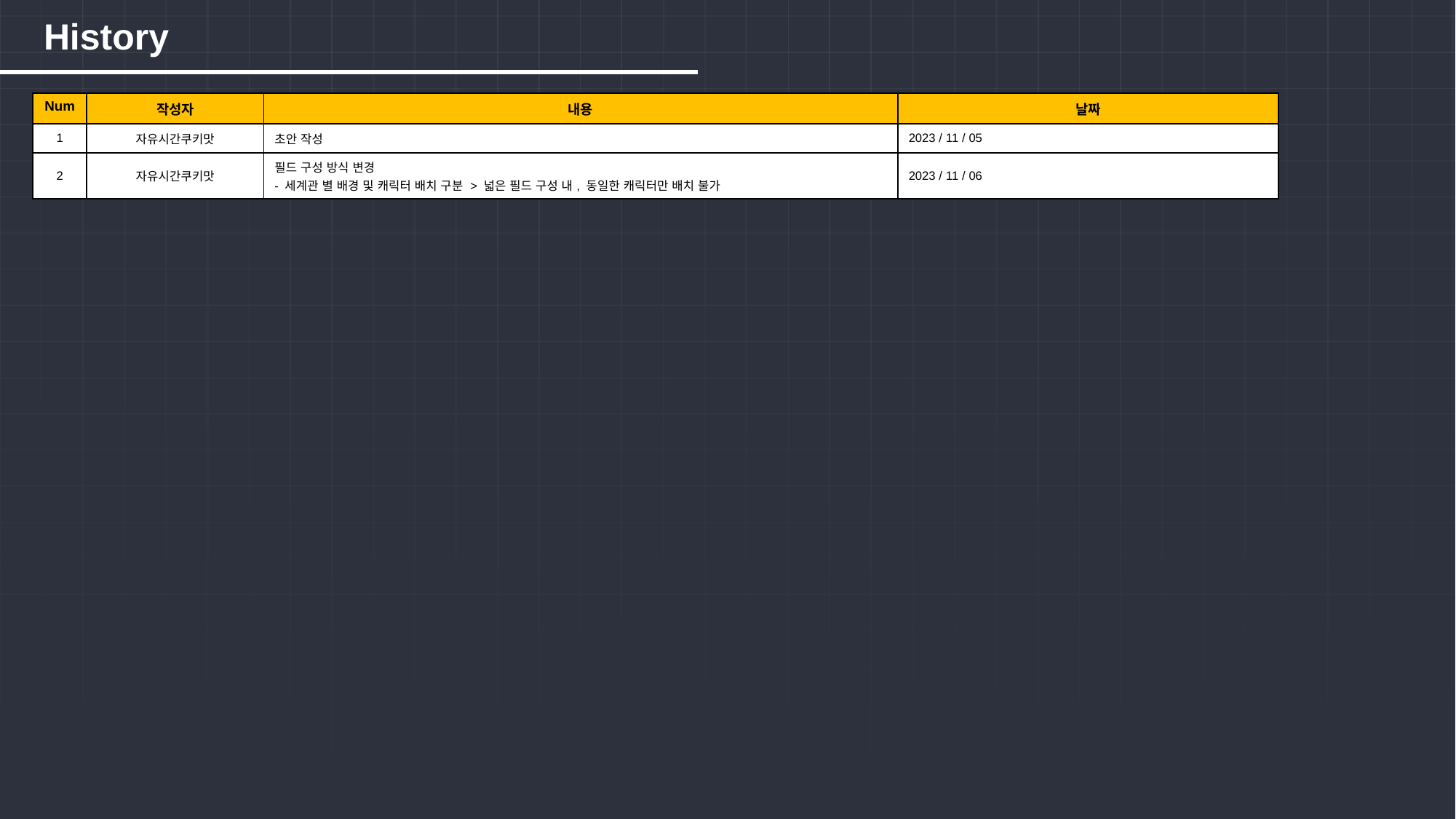

# History
| Num | 작성자 | 내용 | 날짜 |
| --- | --- | --- | --- |
| 1 | 자유시간쿠키맛 | 초안 작성 | 2023 / 11 / 05 |
| 2 | 자유시간쿠키맛 | 필드 구성 방식 변경 - 세계관 별 배경 및 캐릭터 배치 구분 > 넓은 필드 구성 내, 동일한 캐릭터만 배치 불가 | 2023 / 11 / 06 |